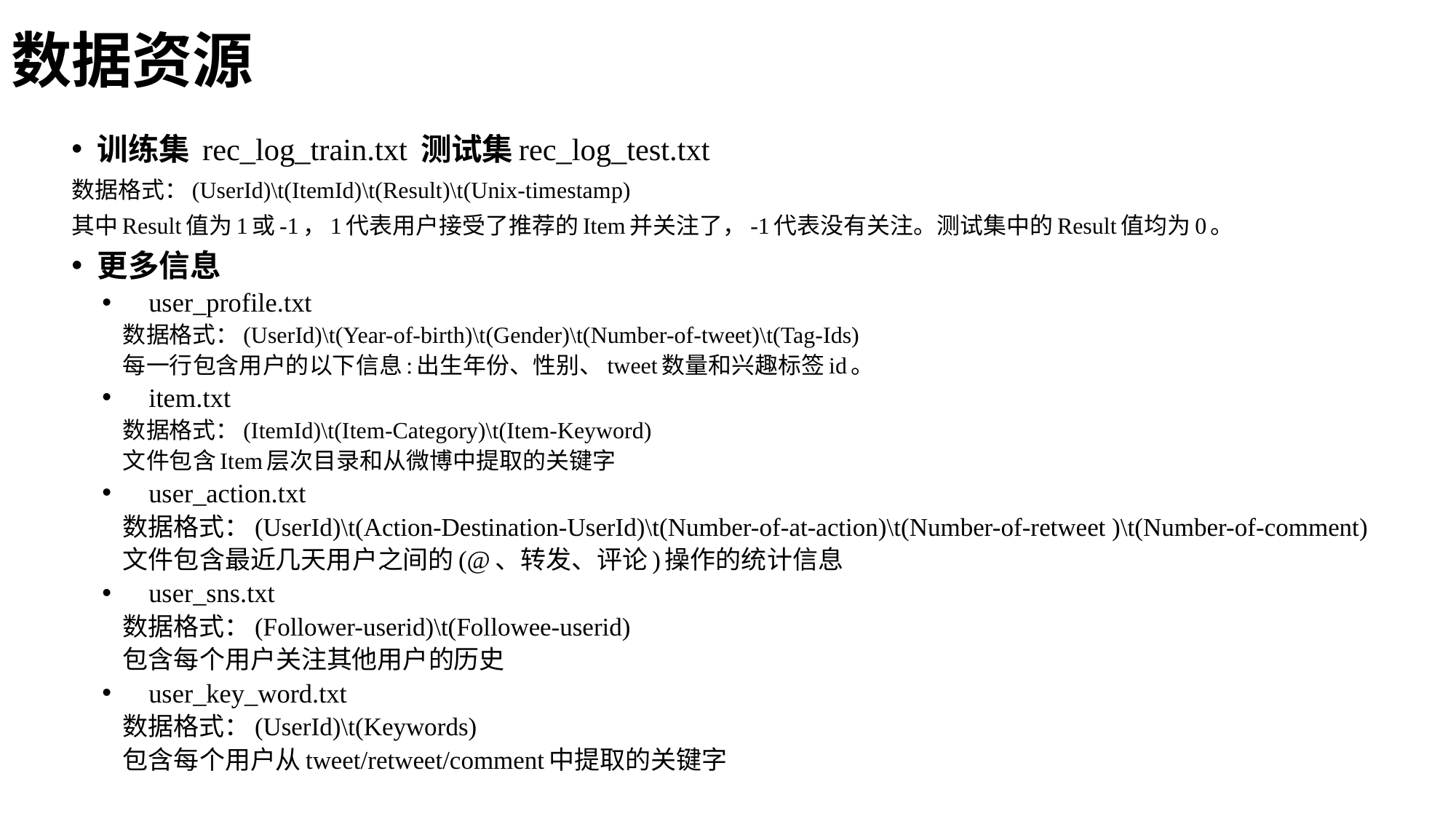

# 数据资源
训练集 rec_log_train.txt 测试集rec_log_test.txt
数据格式：(UserId)\t(ItemId)\t(Result)\t(Unix-timestamp)
其中Result值为1或-1，1代表用户接受了推荐的Item并关注了，-1代表没有关注。测试集中的Result值均为0。
更多信息
user_profile.txt
数据格式：(UserId)\t(Year-of-birth)\t(Gender)\t(Number-of-tweet)\t(Tag-Ids)
每一行包含用户的以下信息:出生年份、性别、tweet数量和兴趣标签id。
item.txt
数据格式：(ItemId)\t(Item-Category)\t(Item-Keyword)
文件包含Item层次目录和从微博中提取的关键字
user_action.txt
数据格式：(UserId)\t(Action-Destination-UserId)\t(Number-of-at-action)\t(Number-of-retweet )\t(Number-of-comment)
文件包含最近几天用户之间的(@、转发、评论)操作的统计信息
user_sns.txt
数据格式：(Follower-userid)\t(Followee-userid)
包含每个用户关注其他用户的历史
user_key_word.txt
数据格式：(UserId)\t(Keywords)
包含每个用户从tweet/retweet/comment中提取的关键字